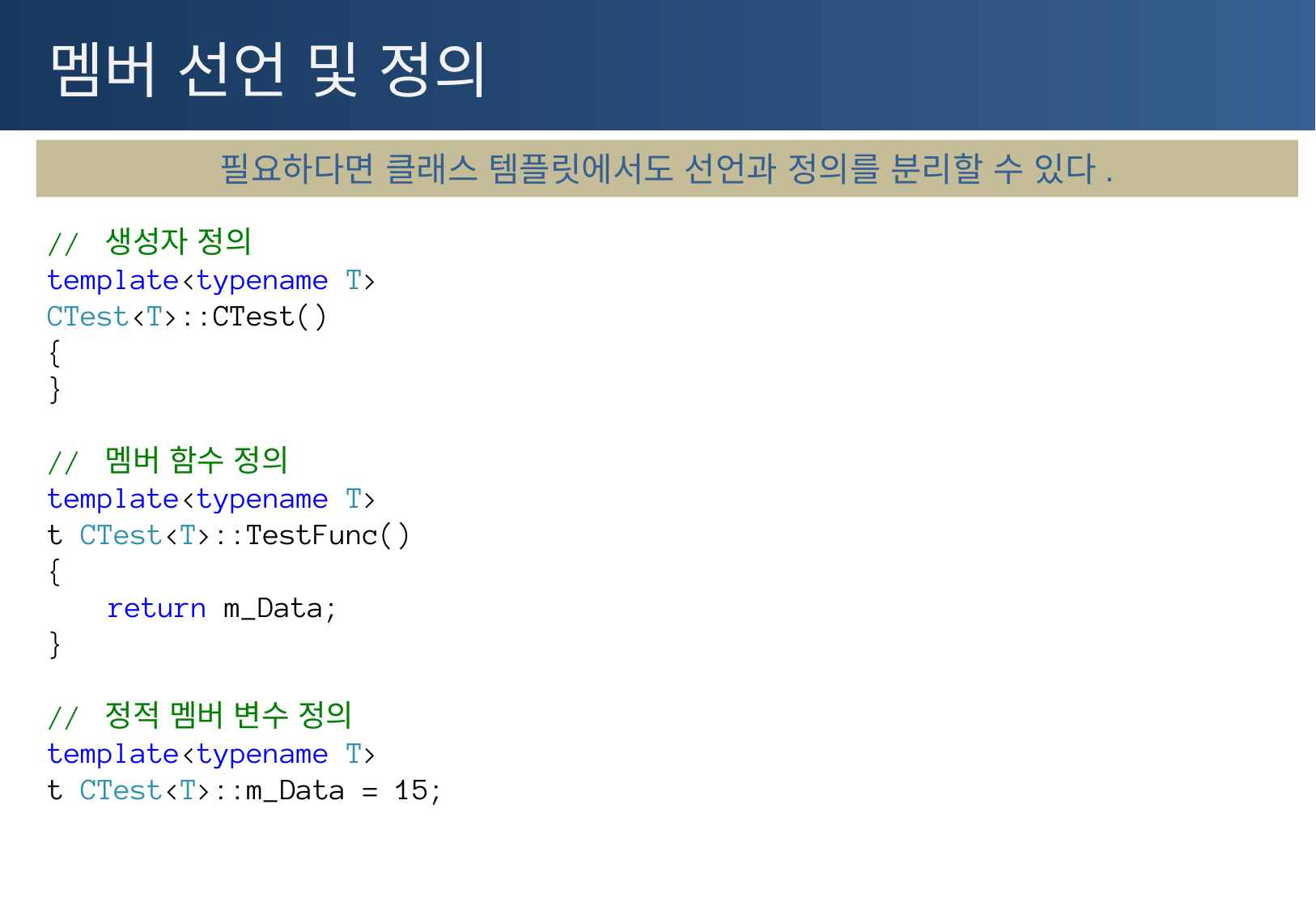

# 멤버 선언 및 정의
필요하다면 클래스 템플릿에서도 선언과 정의를 분리할 수 있다.
// 생성자 정의
template<typename T>
CTest<T>::CTest()
{
}

// 멤버 함수 정의
template<typename T>
t CTest<T>::TestFunc()
{
return m_Data;
}

// 정적 멤버 변수 정의
template<typename T>
t CTest<T>::m_Data = 15;